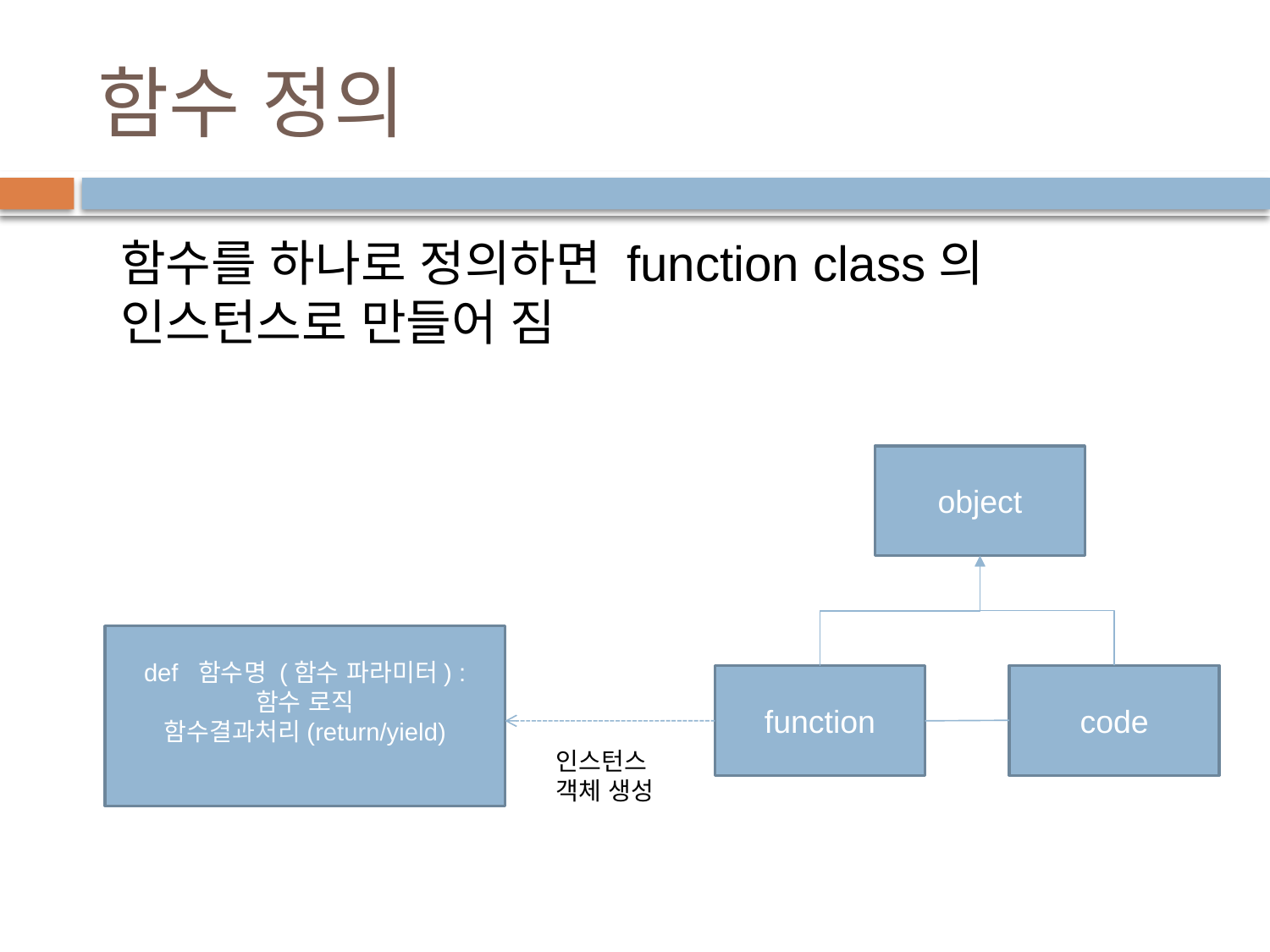

# 함수 정의
함수를 하나로 정의하면 function class의 인스턴스로 만들어 짐
object
def  함수명 (함수 파라미터) :
함수 로직
함수결과처리(return/yield)

code
function
인스턴스
객체 생성